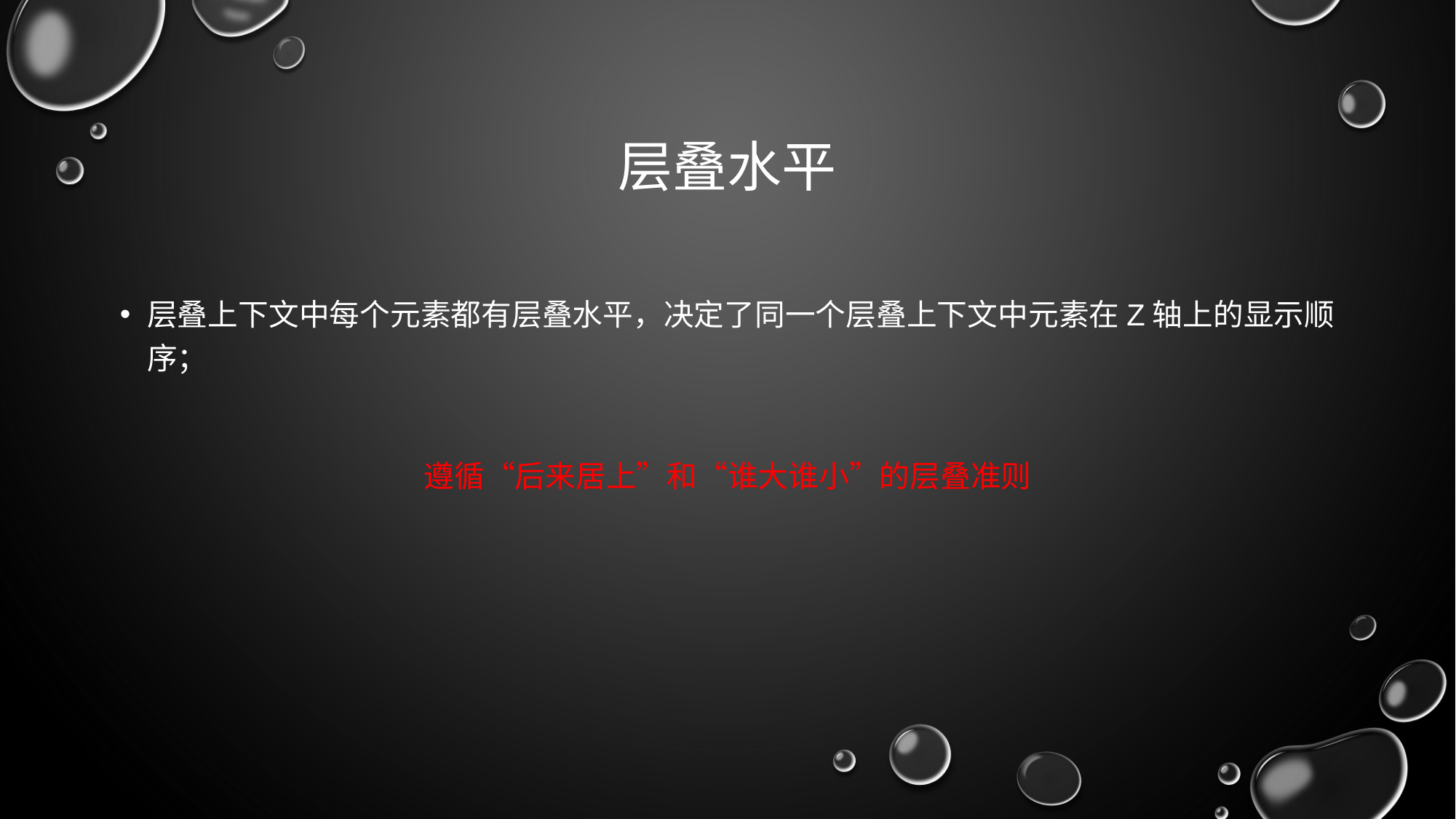

# 层叠水平
层叠上下文中每个元素都有层叠水平，决定了同一个层叠上下文中元素在z轴上的显示顺序；

遵循“后来居上”和“谁大谁小”的层叠准则